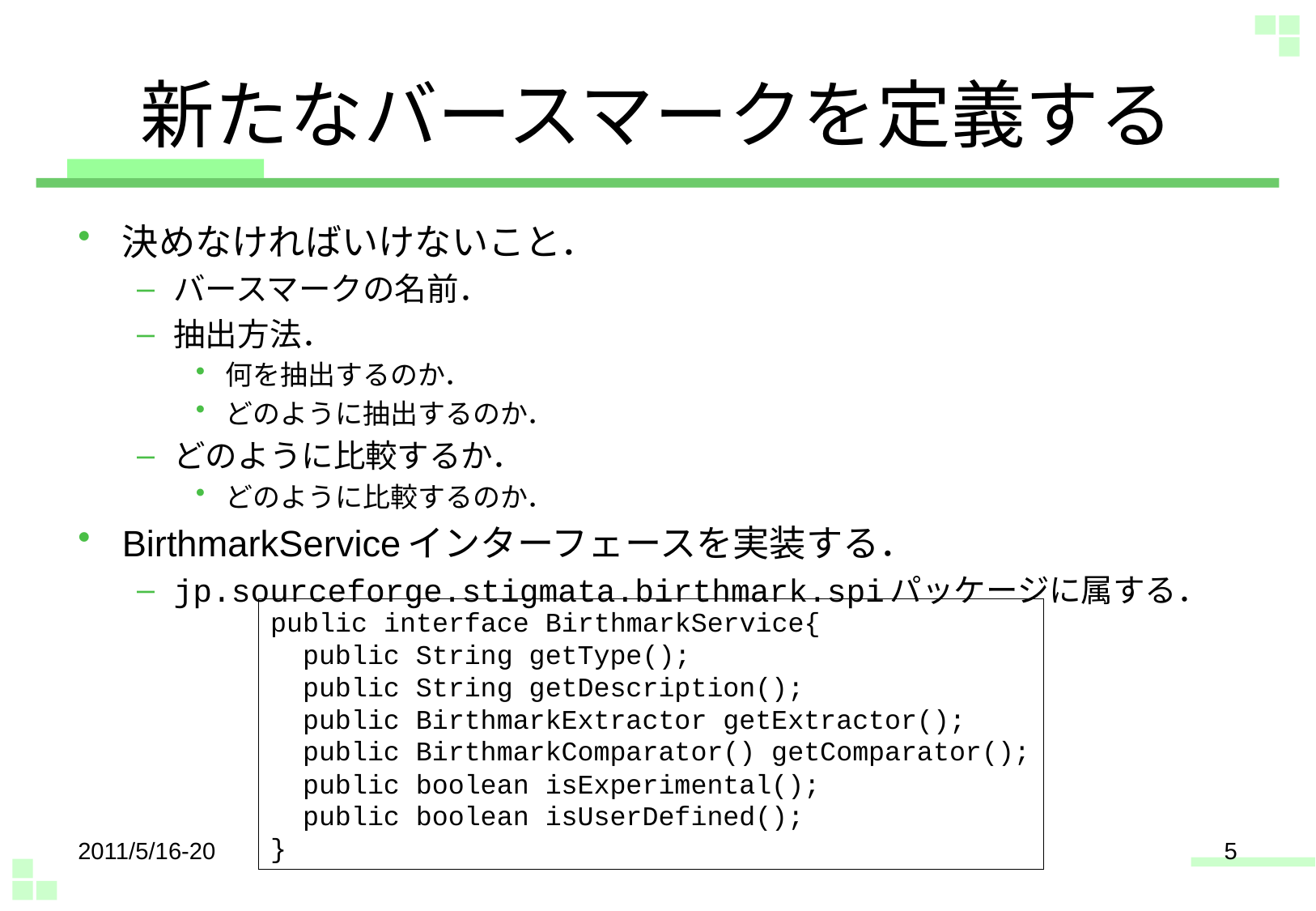

# 新たなバースマークを定義する
決めなければいけないこと．
バースマークの名前．
抽出方法．
何を抽出するのか．
どのように抽出するのか．
どのように比較するか．
どのように比較するのか．
BirthmarkServiceインターフェースを実装する．
jp.sourceforge.stigmata.birthmark.spiパッケージに属する．

public interface BirthmarkService{
  public String getType();
  public String getDescription();
  public BirthmarkExtractor getExtractor();
  public BirthmarkComparator() getComparator();
  public boolean isExperimental();
  public boolean isUserDefined();
}
2011/5/16-20
5